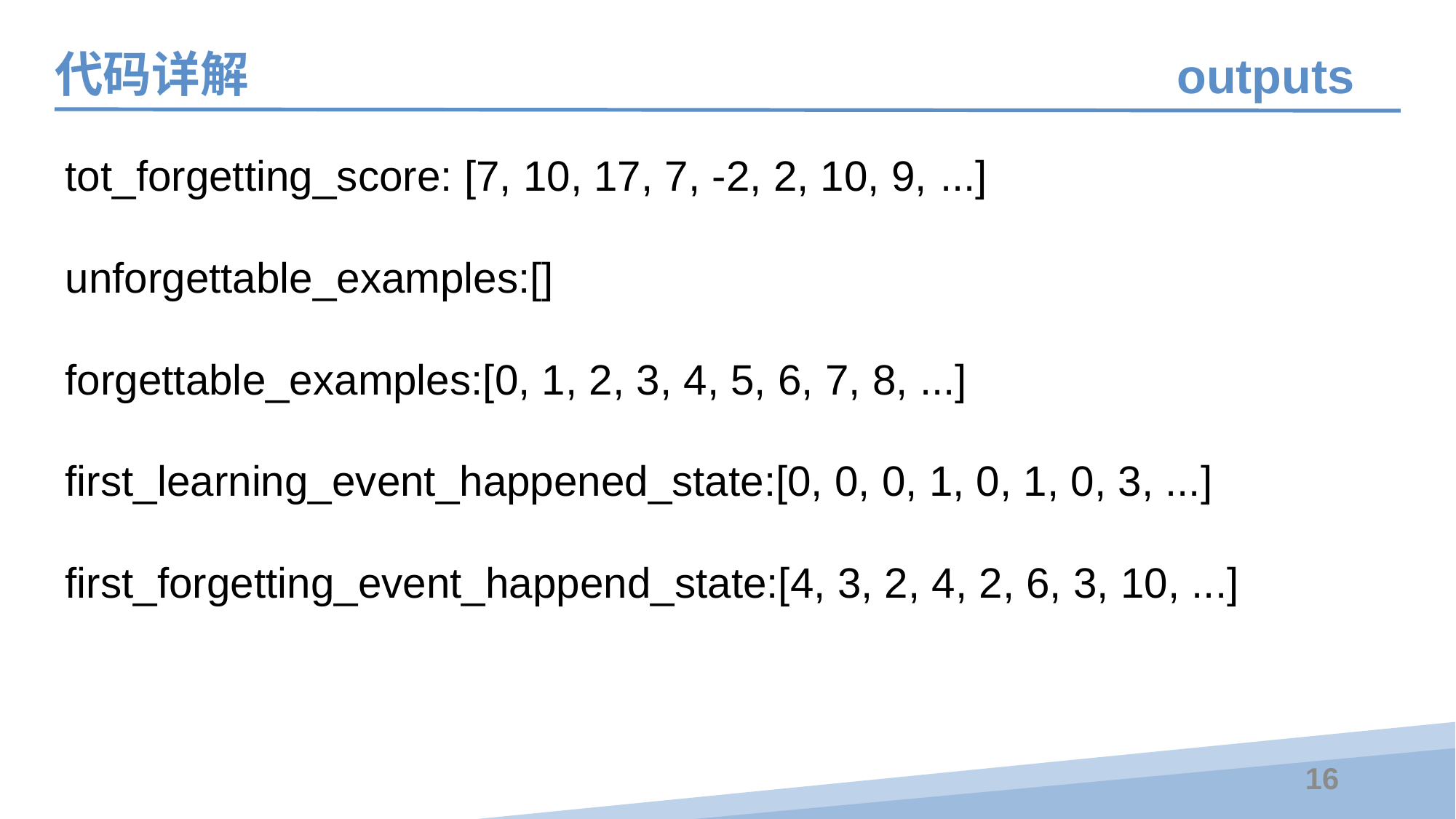

代码详解
outputs

tot_forgetting_score: [7, 10, 17, 7, -2, 2, 10, 9, ...]

unforgettable_examples:[]

forgettable_examples:[0, 1, 2, 3, 4, 5, 6, 7, 8, ...]

first_learning_event_happened_state:[0, 0, 0, 1, 0, 1, 0, 3, ...]

first_forgetting_event_happend_state:[4, 3, 2, 4, 2, 6, 3, 10, ...]

16